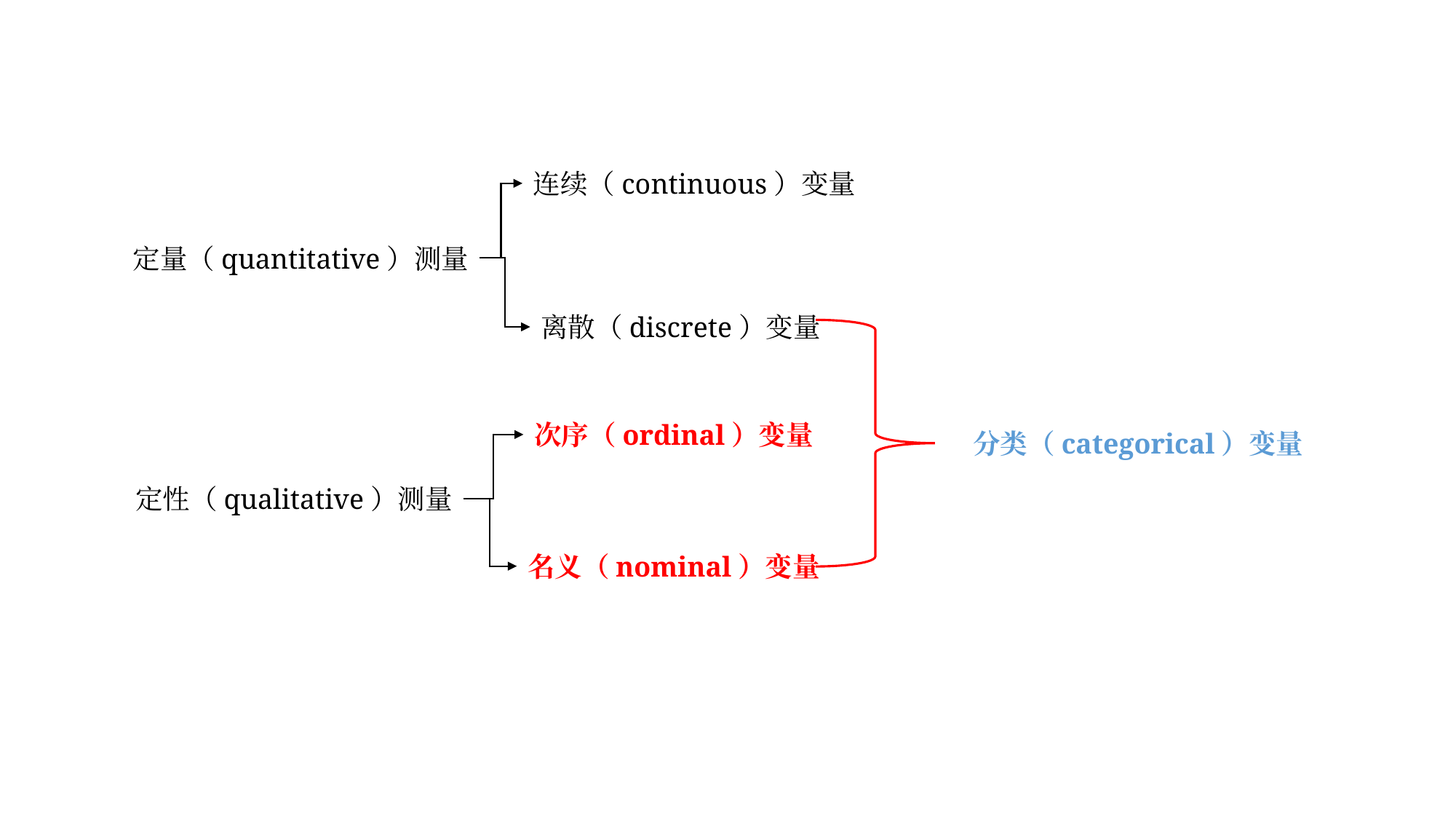

连续（continuous）变量
定量（quantitative）测量
离散（discrete）变量

次序（ordinal）变量
分类（categorical）变量
定性（qualitative）测量
名义（nominal）变量